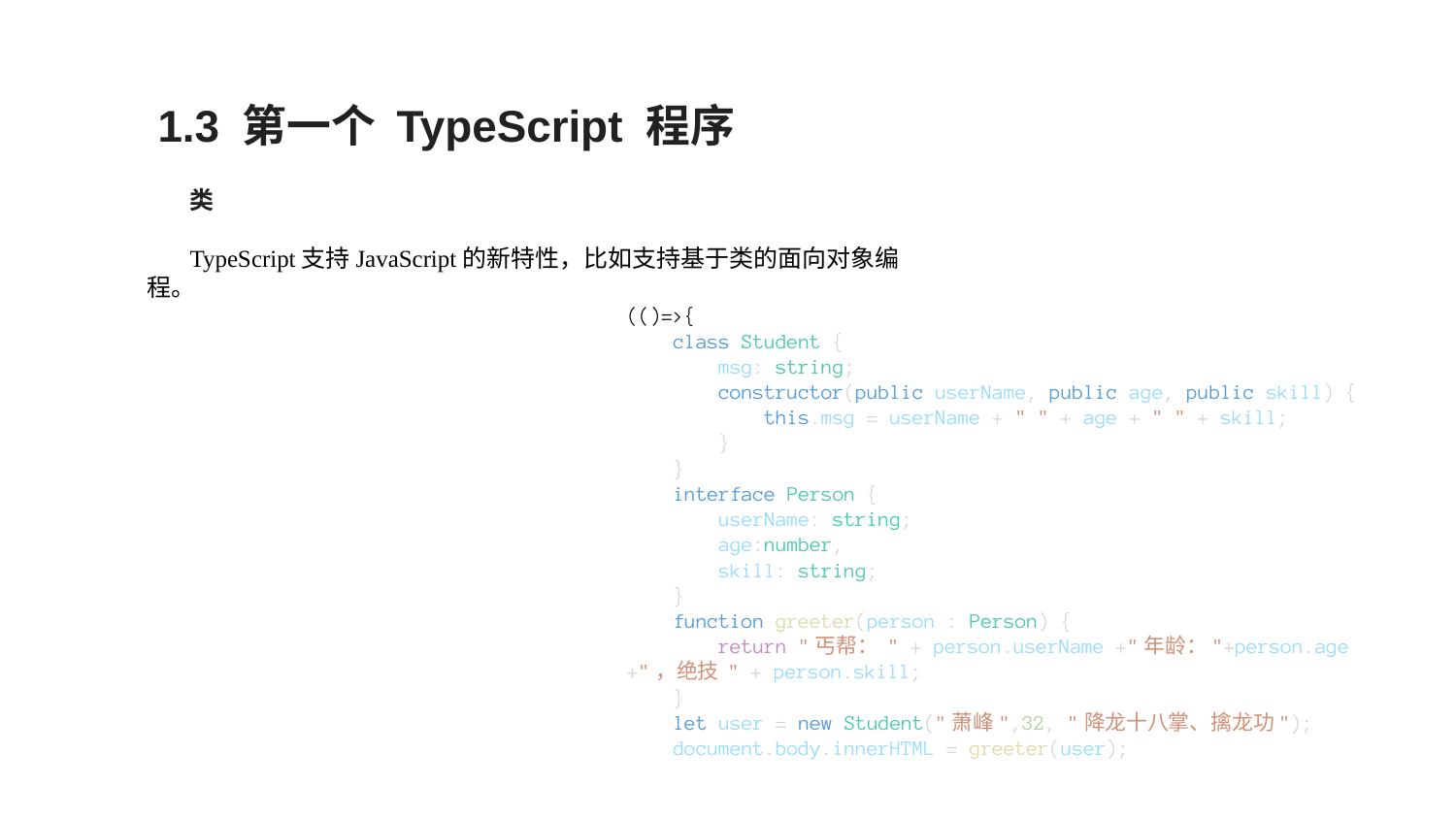

1.3 第一个 TypeScript 程序
类

TypeScript支持JavaScript的新特性，比如支持基于类的面向对象编程。
(()=>{    class Student {        msg: string;        constructor(public userName, public age, public skill) {            this.msg = userName + " " + age + " " + skill;        }    }    interface Person {        userName: string;        age:number,        skill: string;    }      function greeter(person : Person) {        return "丐帮： " + person.userName +"年龄："+person.age +"，绝技 " + person.skill;    }    let user = new Student("萧峰",32, "降龙十八掌、擒龙功");    document.body.innerHTML = greeter(user);